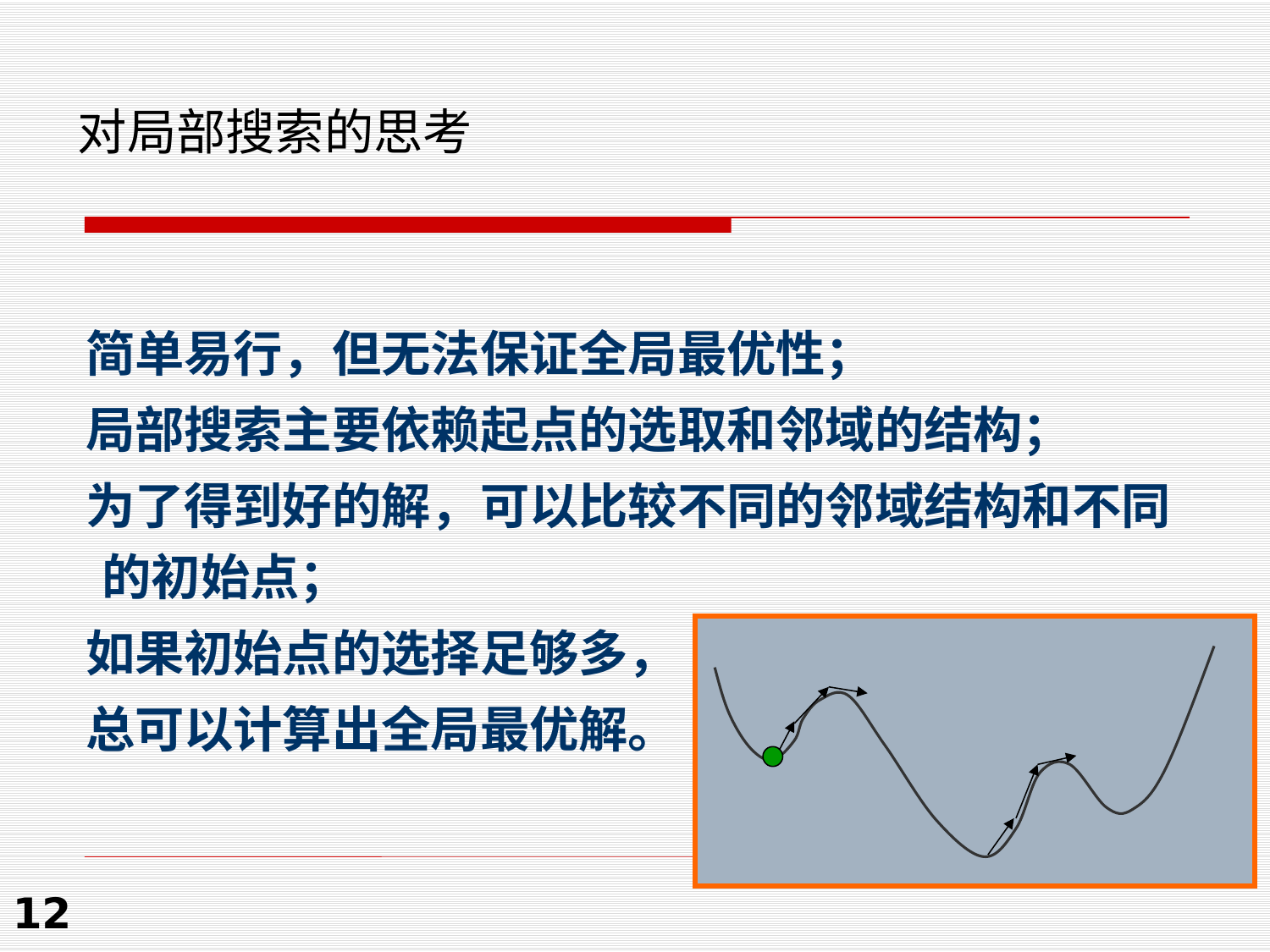

# 对局部搜索的思考

     简单易行，但无法保证全局最优性；
     局部搜索主要依赖起点的选取和邻域的结构；
     为了得到好的解，可以比较不同的邻域结构和不同的初始点；
     如果初始点的选择足够多，
     总可以计算出全局最优解。